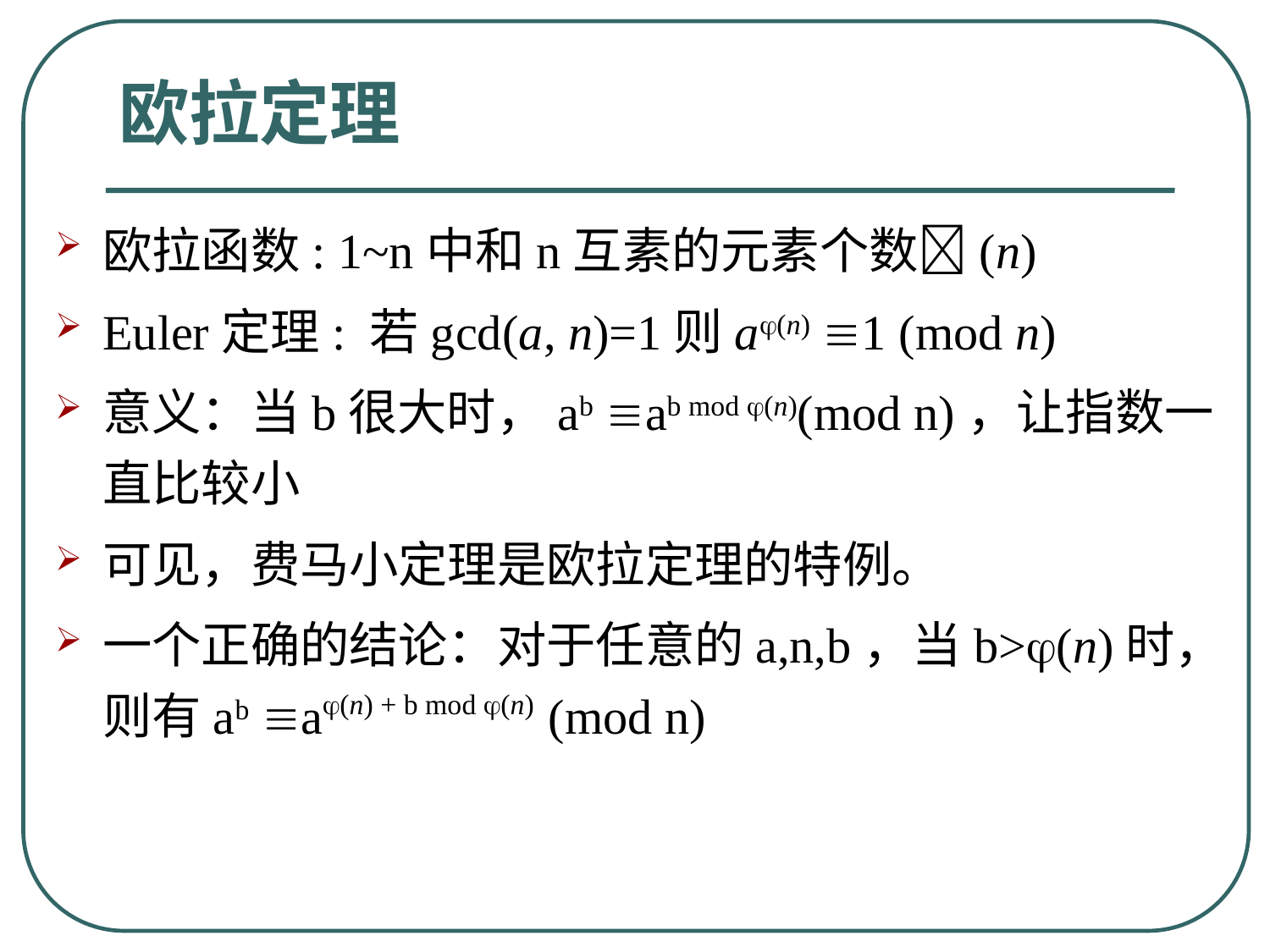

# 欧拉定理
欧拉函数: 1~n中和n互素的元素个数ϕ(n)
Euler定理: 若gcd(a, n)=1则aϕ(n) ≡1 (mod n)
意义：当b很大时，ab ≡ab mod ϕ(n)(mod n)，让指数一直比较小
可见，费马小定理是欧拉定理的特例。
一个正确的结论：对于任意的a,n,b，当b>ϕ(n)时，则有ab ≡aϕ(n) + b mod ϕ(n)  (mod n)